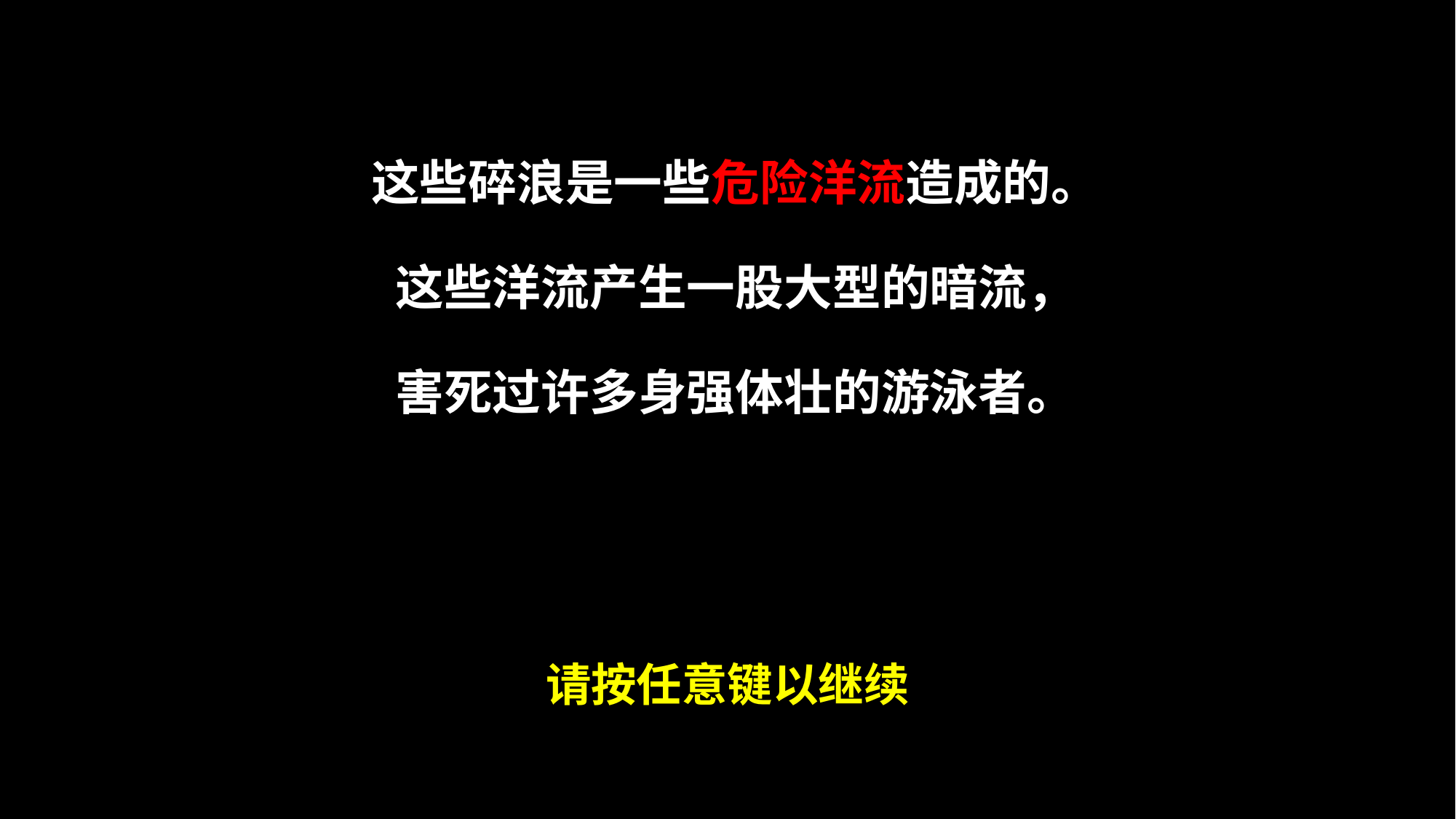

# 这些碎浪是一些危险洋流造成的。 这些洋流产生一股大型的暗流， 害死过许多身强体壮的游泳者。
请按任意键以继续